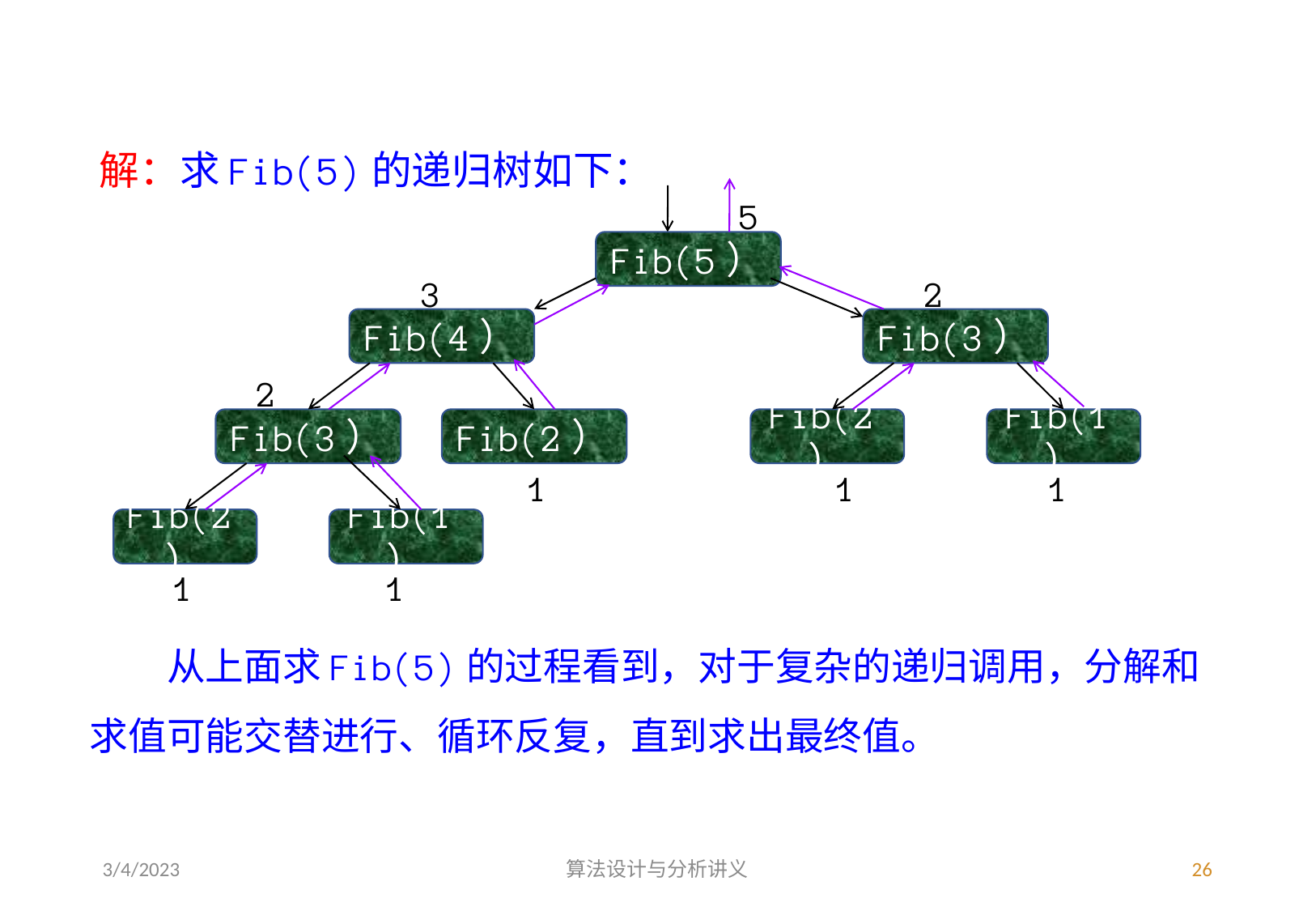

解：求Fib(5)的递归树如下：
5
Fib(5）
3
2
Fib(4）
Fib(3）
2
Fib(3）
Fib(2）
Fib(2）
Fib(1）
1
1
1
Fib(2）
Fib(1）
1
1
　　从上面求Fib(5)的过程看到，对于复杂的递归调用，分解和求值可能交替进行、循环反复，直到求出最终值。
3/4/2023
算法设计与分析讲义
26